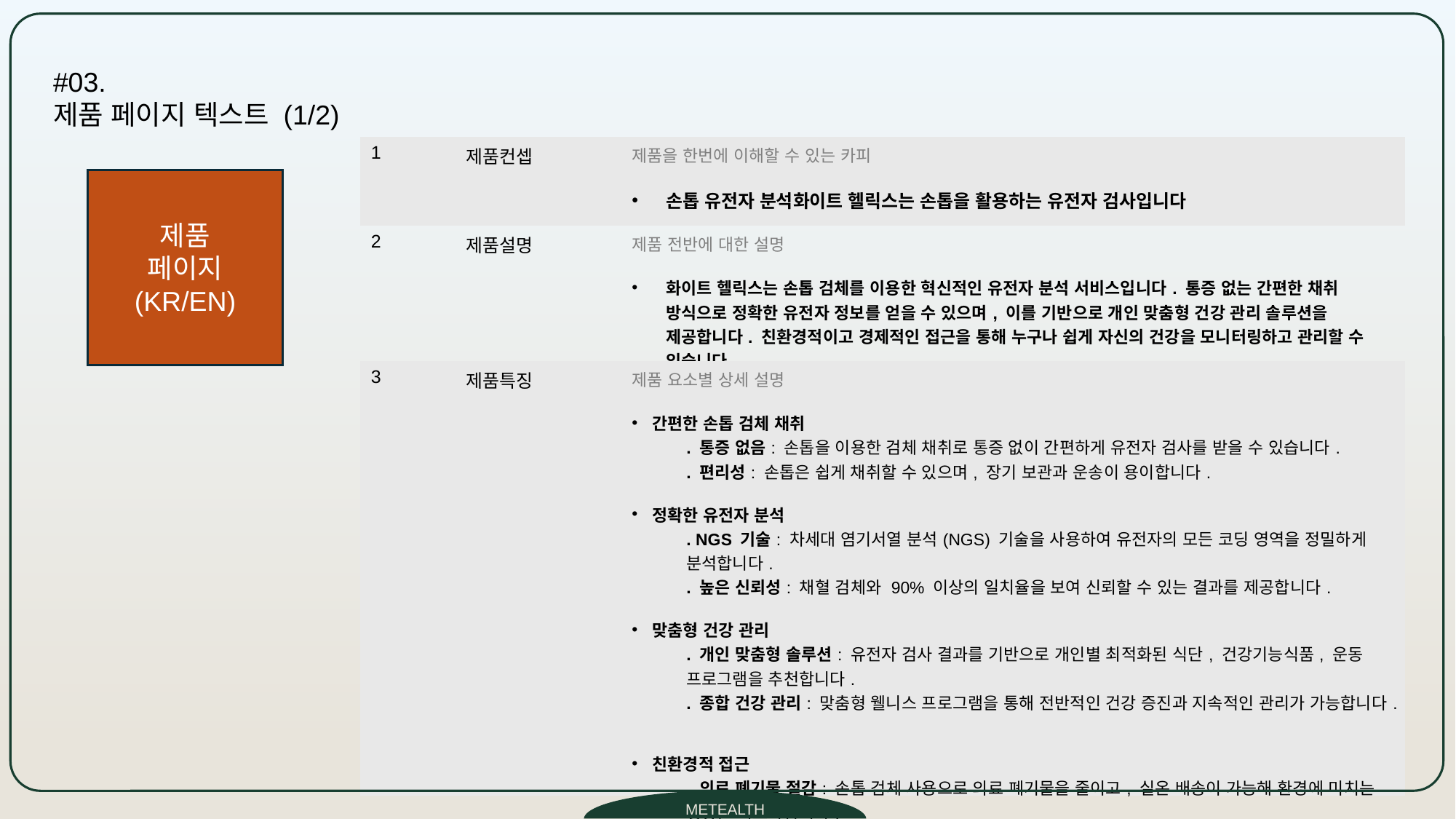

#03.
제품 페이지 텍스트 (1/2)

| 1 | 제품컨셉 | 제품을 한번에 이해할 수 있는 카피 |
| --- | --- | --- |
|  |  | 손톱 유전자 분석화이트 헬릭스는 손톱을 활용하는 유전자 검사입니다 |
| 2 | 제품설명 | 제품 전반에 대한 설명 |
|  |  | 화이트 헬릭스는 손톱 검체를 이용한 혁신적인 유전자 분석 서비스입니다. 통증 없는 간편한 채취 방식으로 정확한 유전자 정보를 얻을 수 있으며, 이를 기반으로 개인 맞춤형 건강 관리 솔루션을 제공합니다. 친환경적이고 경제적인 접근을 통해 누구나 쉽게 자신의 건강을 모니터링하고 관리할 수 있습니다 |
| 3 | 제품특징 | 제품 요소별 상세 설명 |
|  |  | 간편한 손톱 검체 채취 . 통증 없음: 손톱을 이용한 검체 채취로 통증 없이 간편하게 유전자 검사를 받을 수 있습니다. . 편리성: 손톱은 쉽게 채취할 수 있으며, 장기 보관과 운송이 용이합니다. 정확한 유전자 분석 . NGS 기술: 차세대 염기서열 분석(NGS) 기술을 사용하여 유전자의 모든 코딩 영역을 정밀하게 분석합니다. . 높은 신뢰성: 채혈 검체와 90% 이상의 일치율을 보여 신뢰할 수 있는 결과를 제공합니다. 맞춤형 건강 관리 . 개인 맞춤형 솔루션: 유전자 검사 결과를 기반으로 개인별 최적화된 식단, 건강기능식품, 운동 프로그램을 추천합니다. . 종합 건강 관리: 맞춤형 웰니스 프로그램을 통해 전반적인 건강 증진과 지속적인 관리가 가능합니다. 친환경적 접근 . 의료 폐기물 절감: 손톱 검체 사용으로 의료 폐기물을 줄이고, 실온 배송이 가능해 환경에 미치는 영향을 최소화합니다. . 경제적 비용: 기존 유전자 검사 대비 저렴한 비용으로 고품질의 서비스를 제공합니다. |
제품
페이지
(KR/EN)
METEALTH